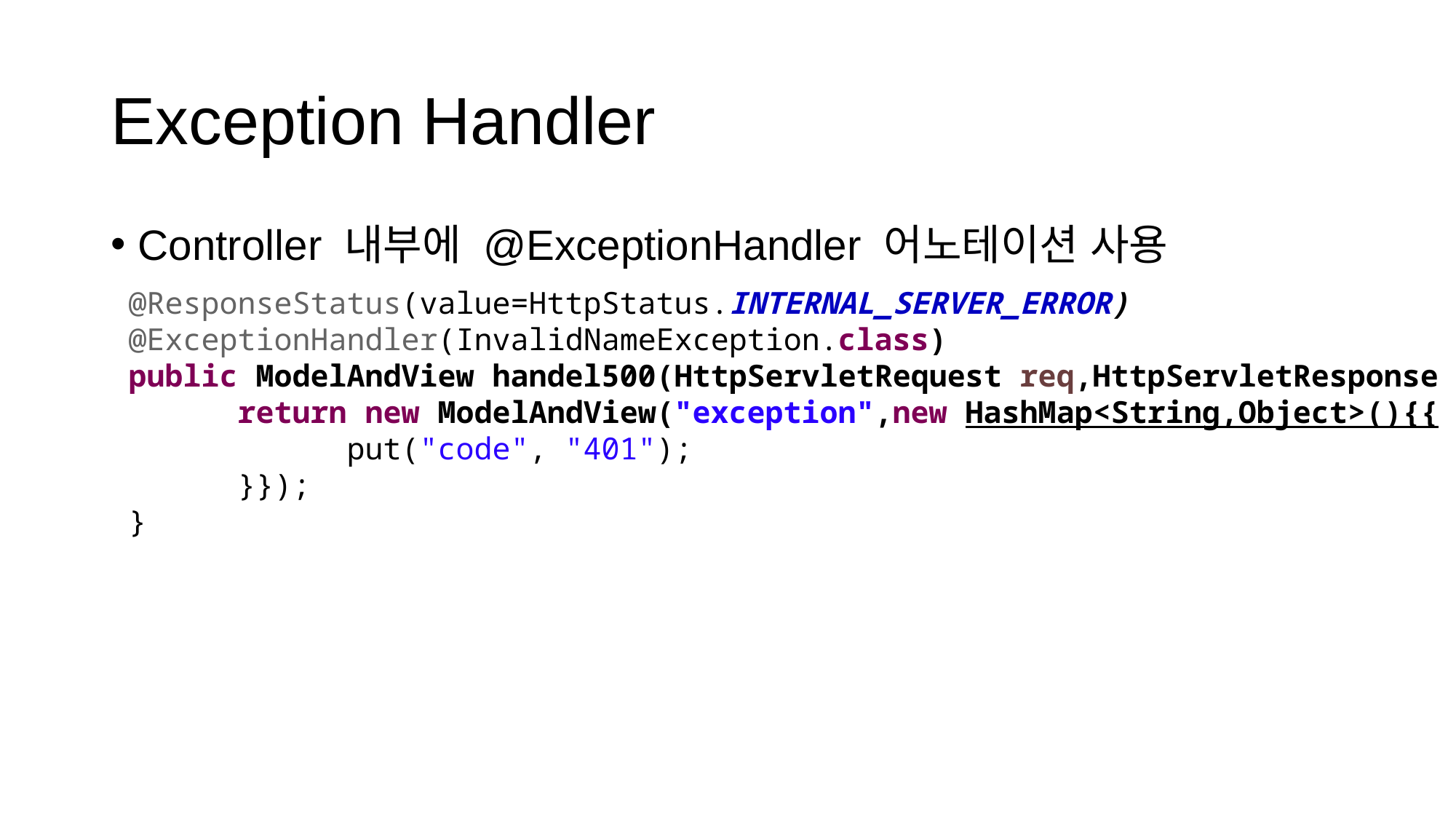

# Exception Handler
Controller 내부에 @ExceptionHandler 어노테이션 사용
@ResponseStatus(value=HttpStatus.INTERNAL_SERVER_ERROR)
@ExceptionHandler(InvalidNameException.class)
public ModelAndView handel500(HttpServletRequest req,HttpServletResponse rep){
	return new ModelAndView("exception",new HashMap<String,Object>(){{
		put("code", "401");
	}});
}